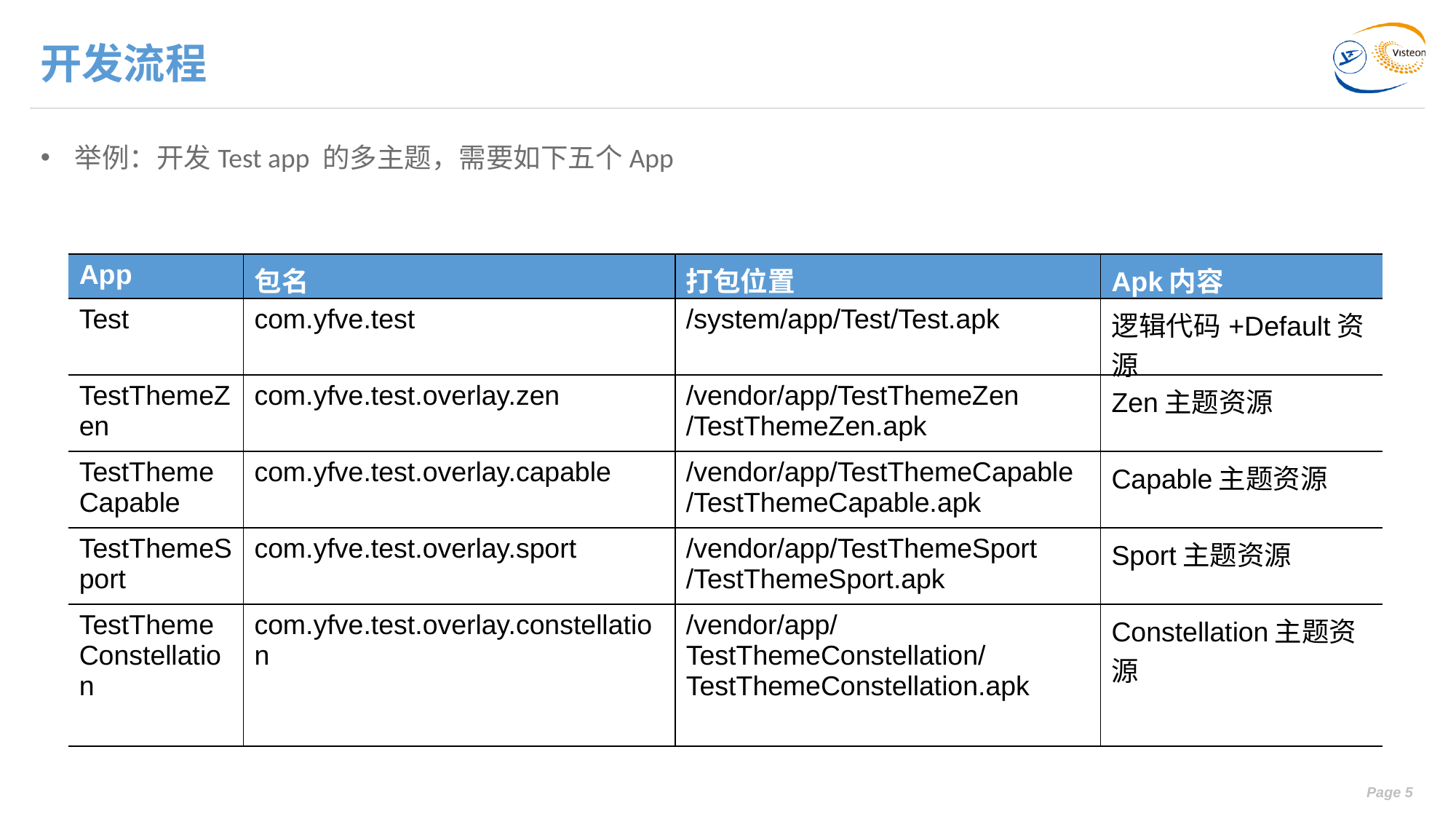

# 开发流程
举例：开发Test app 的多主题，需要如下五个App
| App | 包名 | 打包位置 | Apk内容 |
| --- | --- | --- | --- |
| Test | com.yfve.test | /system/app/Test/Test.apk | 逻辑代码+Default资源 |
| TestThemeZen | com.yfve.test.overlay.zen | /vendor/app/TestThemeZen /TestThemeZen.apk | Zen主题资源 |
| TestThemeCapable | com.yfve.test.overlay.capable | /vendor/app/TestThemeCapable /TestThemeCapable.apk | Capable主题资源 |
| TestThemeSport | com.yfve.test.overlay.sport | /vendor/app/TestThemeSport /TestThemeSport.apk | Sport主题资源 |
| TestThemeConstellation | com.yfve.test.overlay.constellation | /vendor/app/TestThemeConstellation/TestThemeConstellation.apk | Constellation主题资源 |